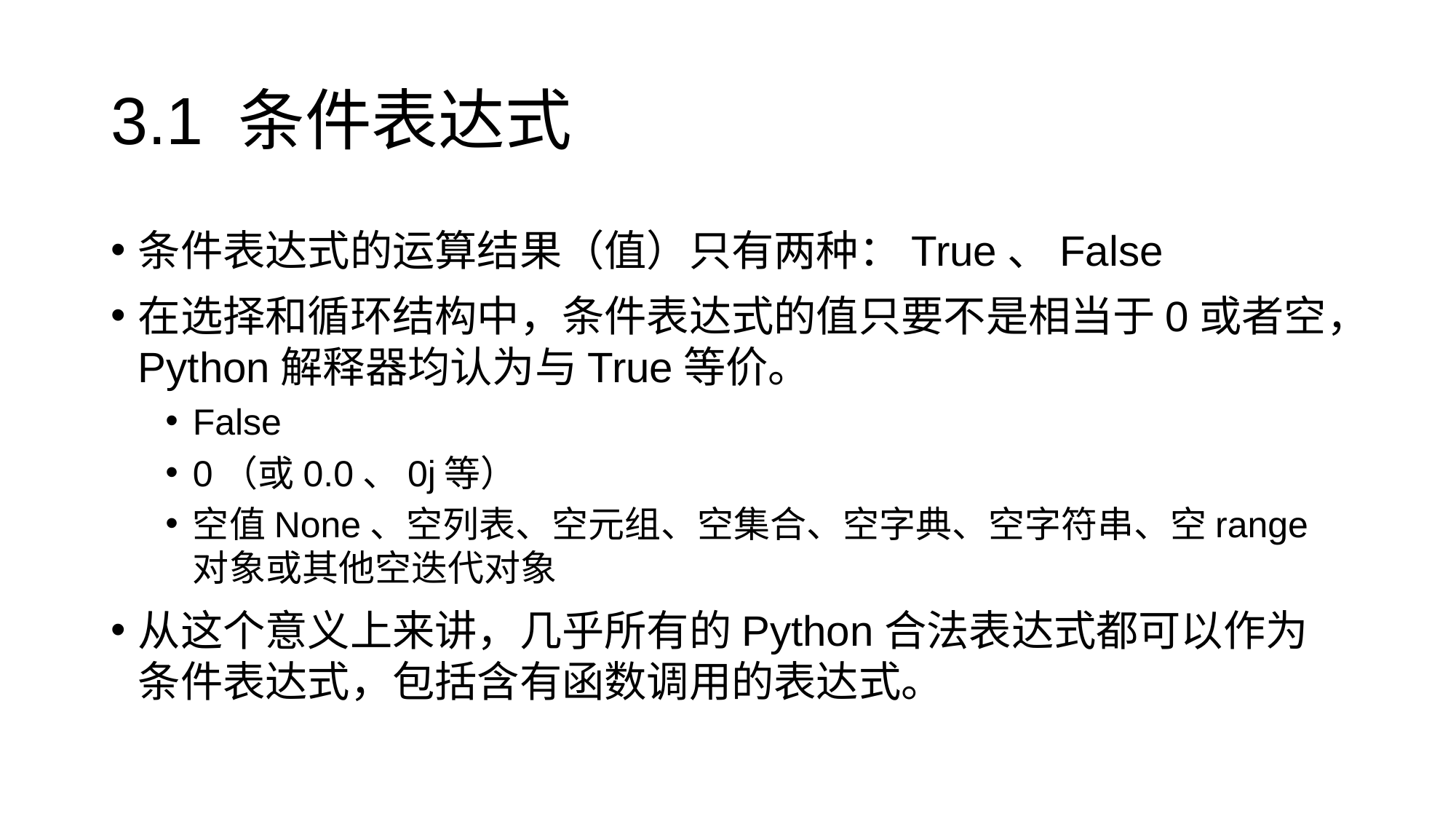

# 3.1 条件表达式
条件表达式的运算结果（值）只有两种：True、False
在选择和循环结构中，条件表达式的值只要不是相当于0或者空，Python解释器均认为与True等价。
False
0（或0.0、0j等）
空值None、空列表、空元组、空集合、空字典、空字符串、空range对象或其他空迭代对象
从这个意义上来讲，几乎所有的Python合法表达式都可以作为条件表达式，包括含有函数调用的表达式。